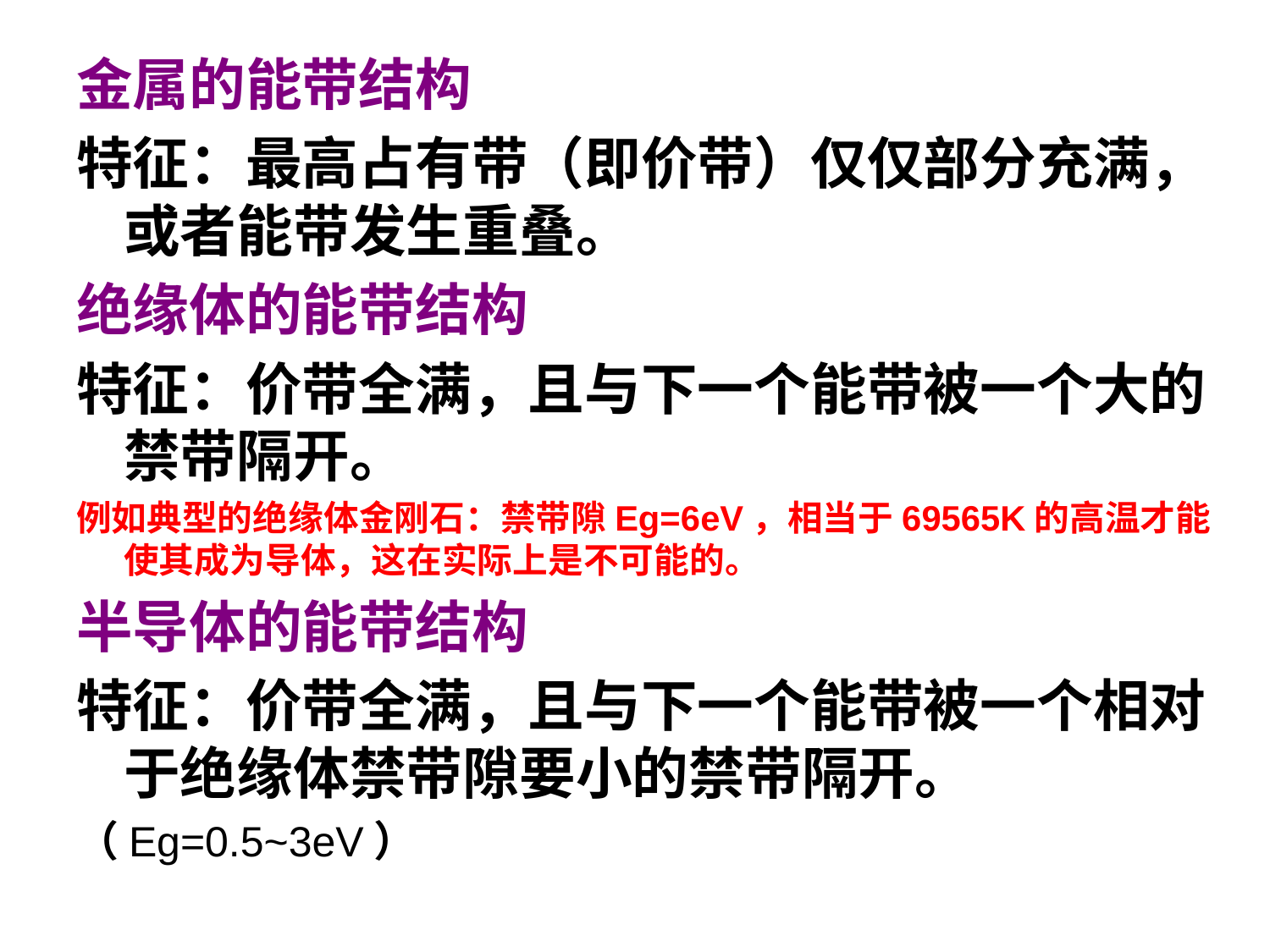

金属的能带结构
特征：最高占有带（即价带）仅仅部分充满，或者能带发生重叠。
绝缘体的能带结构
特征：价带全满，且与下一个能带被一个大的禁带隔开。
例如典型的绝缘体金刚石：禁带隙Eg=6eV，相当于69565K的高温才能使其成为导体，这在实际上是不可能的。
半导体的能带结构
特征：价带全满，且与下一个能带被一个相对于绝缘体禁带隙要小的禁带隔开。
（Eg=0.5~3eV）